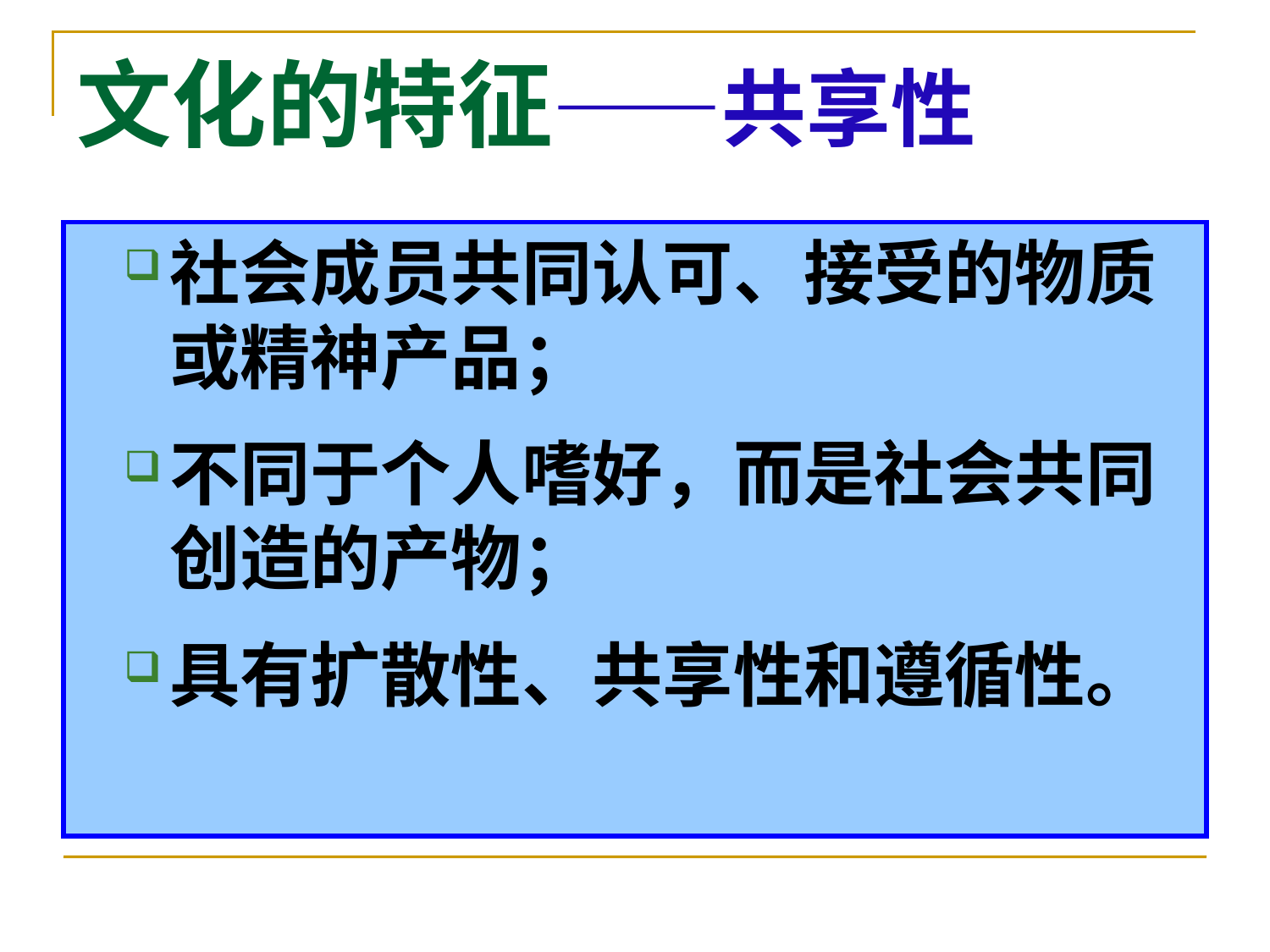

# 文化的特征——共享性
社会成员共同认可、接受的物质或精神产品；
不同于个人嗜好，而是社会共同创造的产物；
具有扩散性、共享性和遵循性。

40